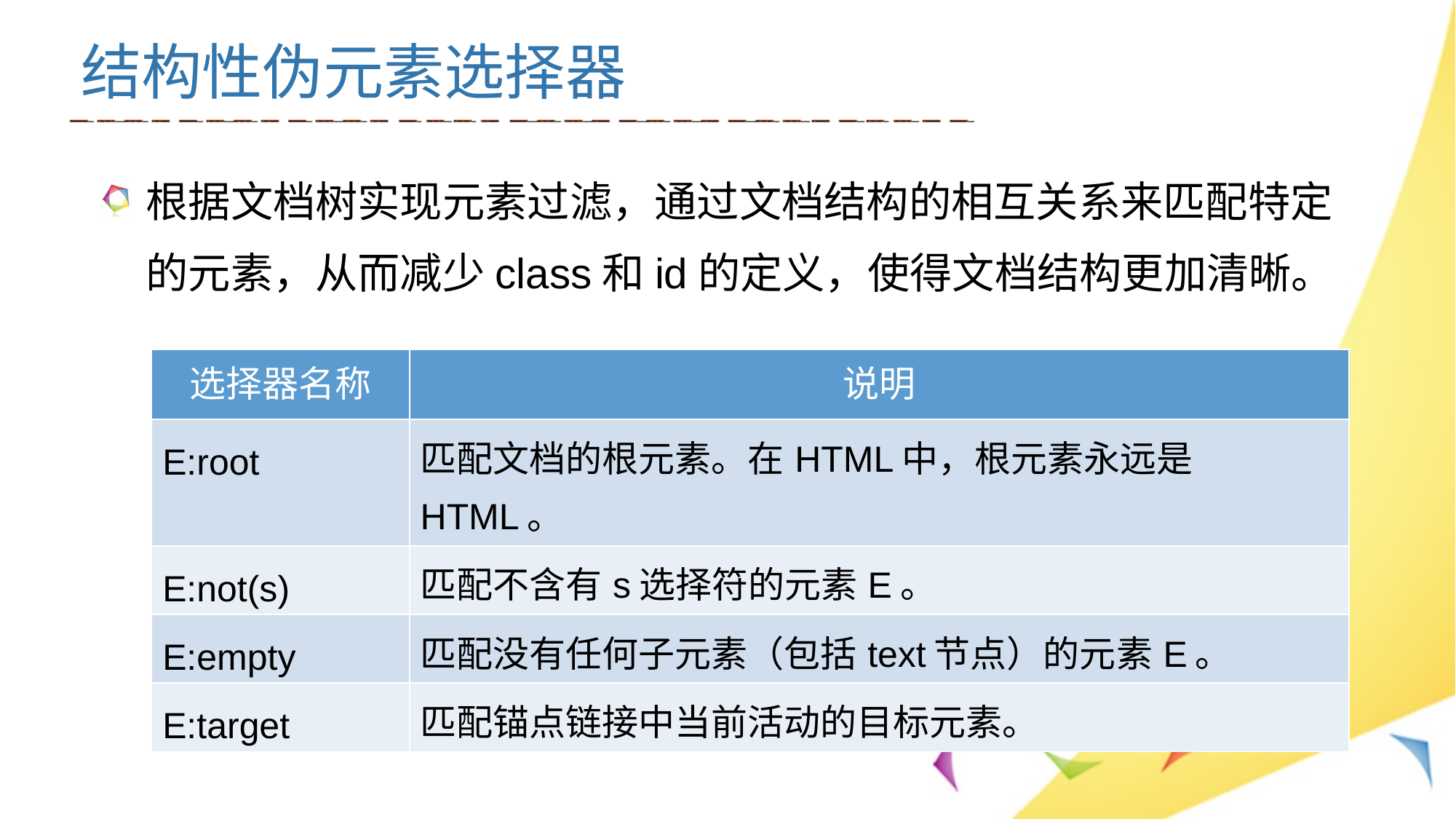

结构性伪元素选择器
根据文档树实现元素过滤，通过文档结构的相互关系来匹配特定的元素，从而减少class和id的定义，使得文档结构更加清晰。
| 选择器名称 | 说明 |
| --- | --- |
| E:root | 匹配文档的根元素。在HTML中，根元素永远是HTML。 |
| E:not(s) | 匹配不含有s选择符的元素E。 |
| E:empty | 匹配没有任何子元素（包括text节点）的元素E。 |
| E:target | 匹配锚点链接中当前活动的目标元素。 |